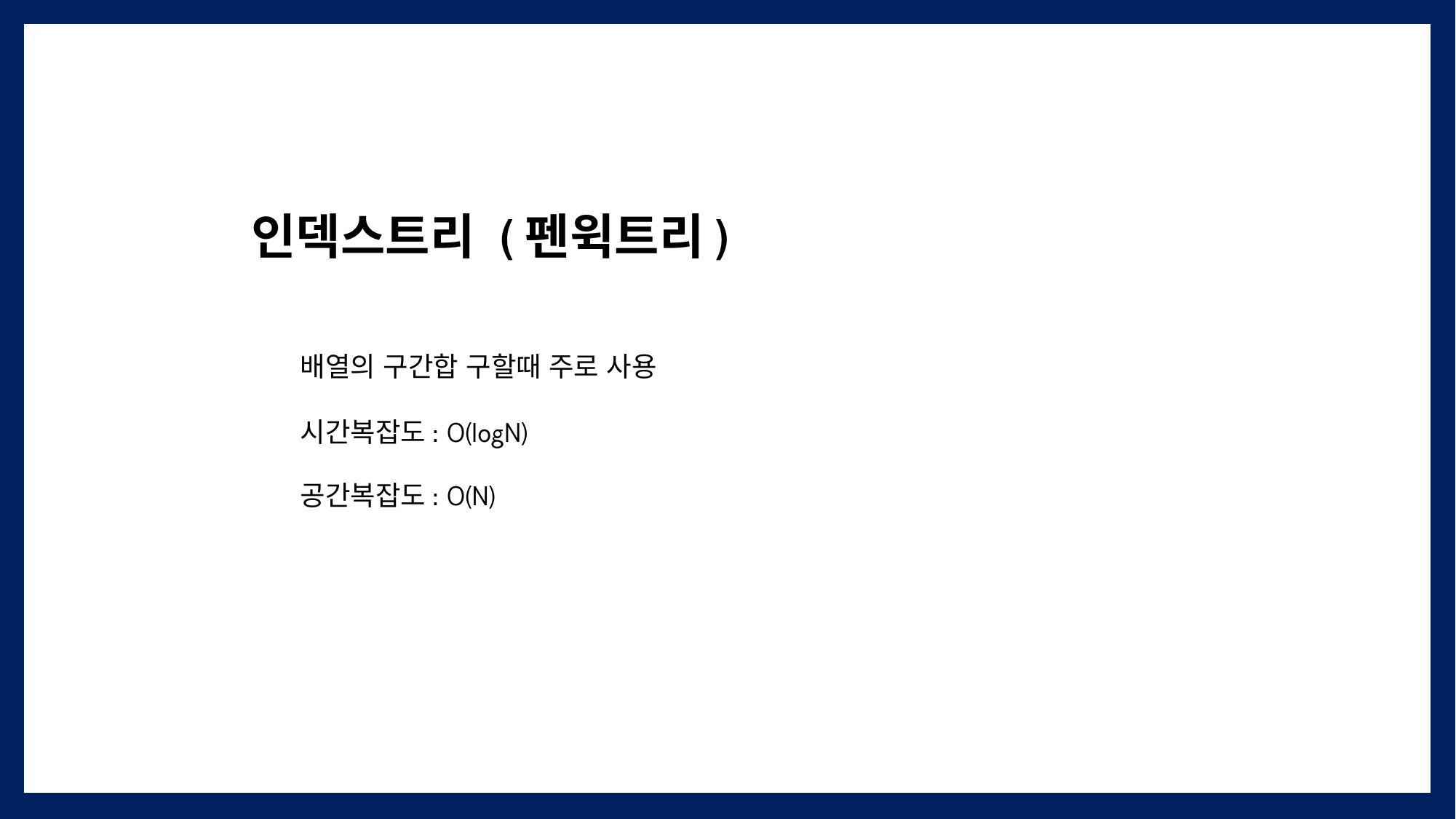

인덱스트리 (펜윅트리)
배열의 구간합 구할때 주로 사용
시간복잡도: O(logN)
공간복잡도: O(N)